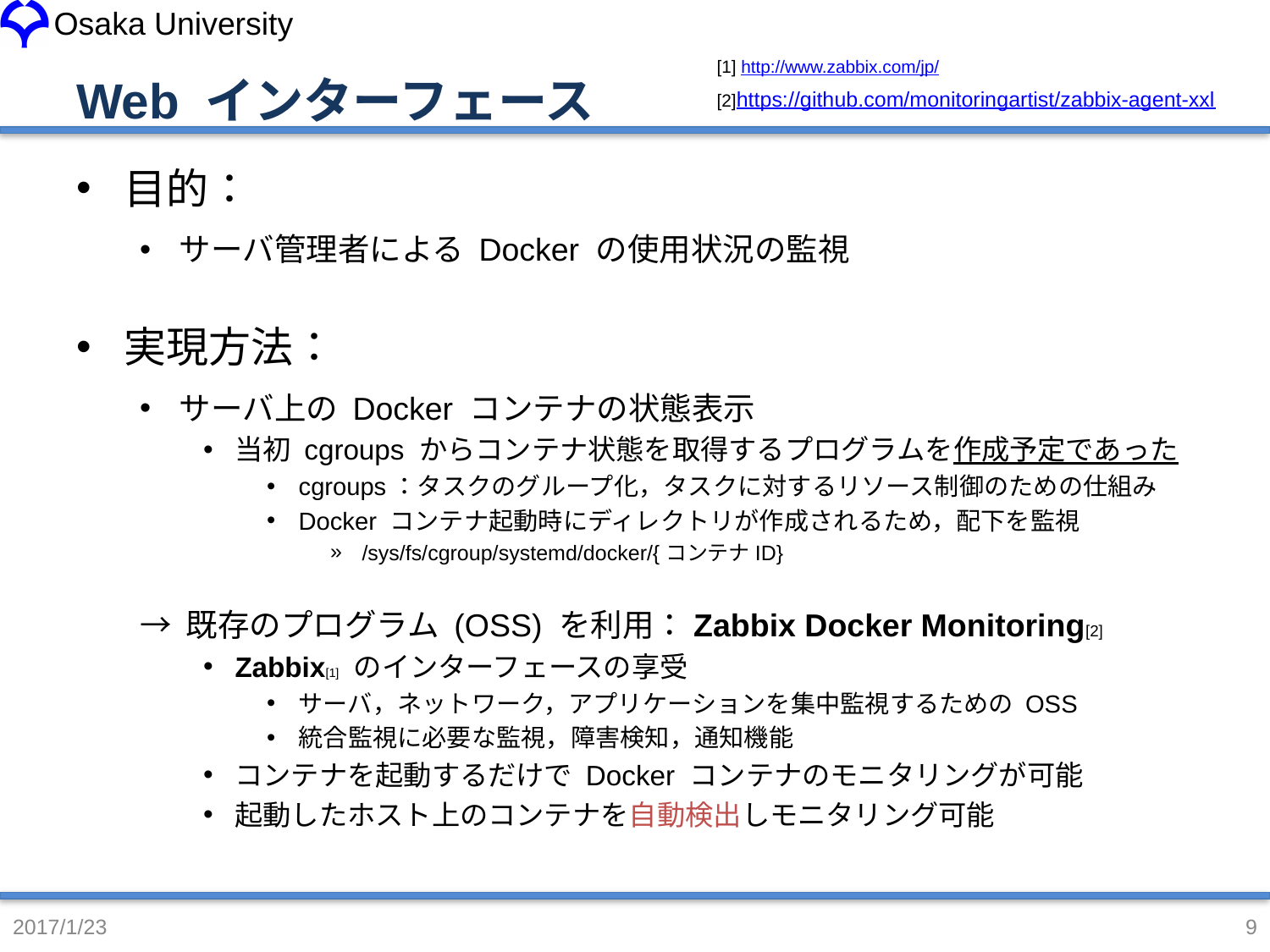

[1] http://www.zabbix.com/jp/
# Web インターフェース
[2]https://github.com/monitoringartist/zabbix-agent-xxl
目的：
サーバ管理者による Docker の使用状況の監視

実現方法：
サーバ上の Docker コンテナの状態表示
当初 cgroups からコンテナ状態を取得するプログラムを作成予定であった
cgroups：タスクのグループ化，タスクに対するリソース制御のための仕組み
Docker コンテナ起動時にディレクトリが作成されるため，配下を監視
/sys/fs/cgroup/systemd/docker/{コンテナID}

→ 既存のプログラム (OSS) を利用：Zabbix Docker Monitoring[2]
Zabbix[1] のインターフェースの享受
サーバ，ネットワーク，アプリケーションを集中監視するための OSS
統合監視に必要な監視，障害検知，通知機能
コンテナを起動するだけで Docker コンテナのモニタリングが可能
起動したホスト上のコンテナを自動検出しモニタリング可能

2017/1/23
9